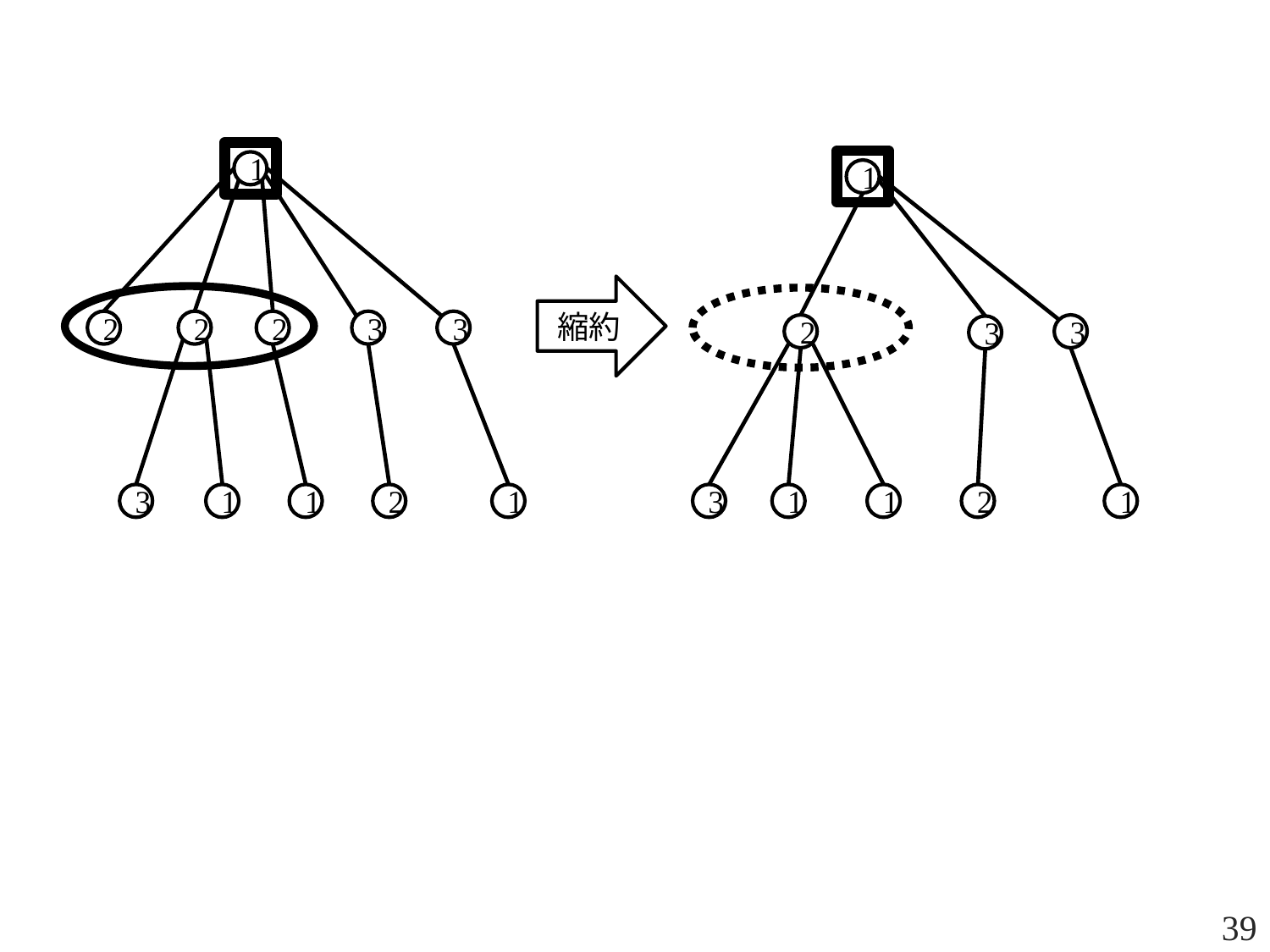

1
1
縮約

2
2
2
3
3
2
3
3
3
1
1
2
1
3
1
1
2
1
39